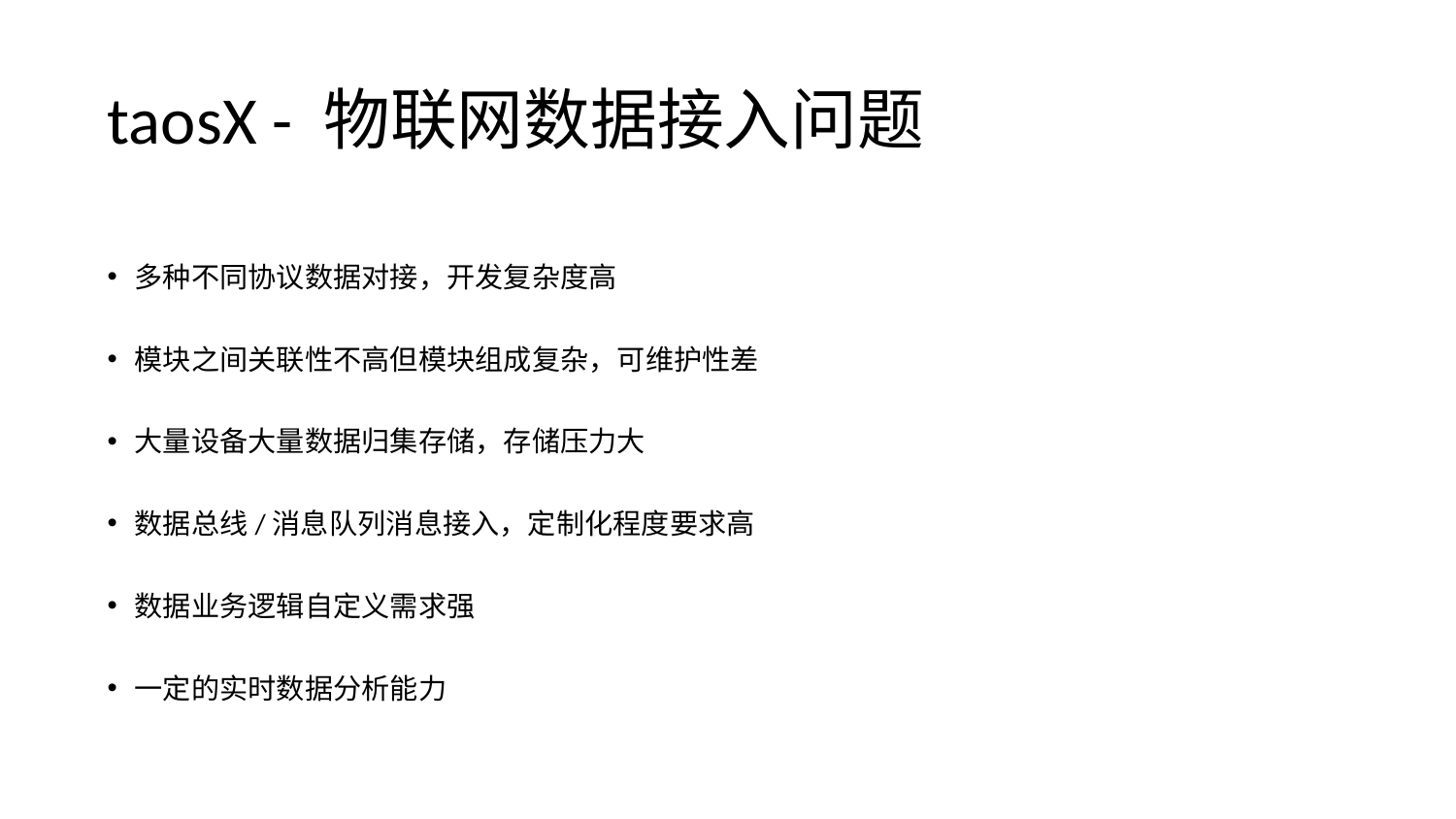

# taosX - 物联网数据接入问题
多种不同协议数据对接，开发复杂度高
模块之间关联性不高但模块组成复杂，可维护性差
大量设备大量数据归集存储，存储压力大
数据总线/消息队列消息接入，定制化程度要求高
数据业务逻辑自定义需求强
一定的实时数据分析能力